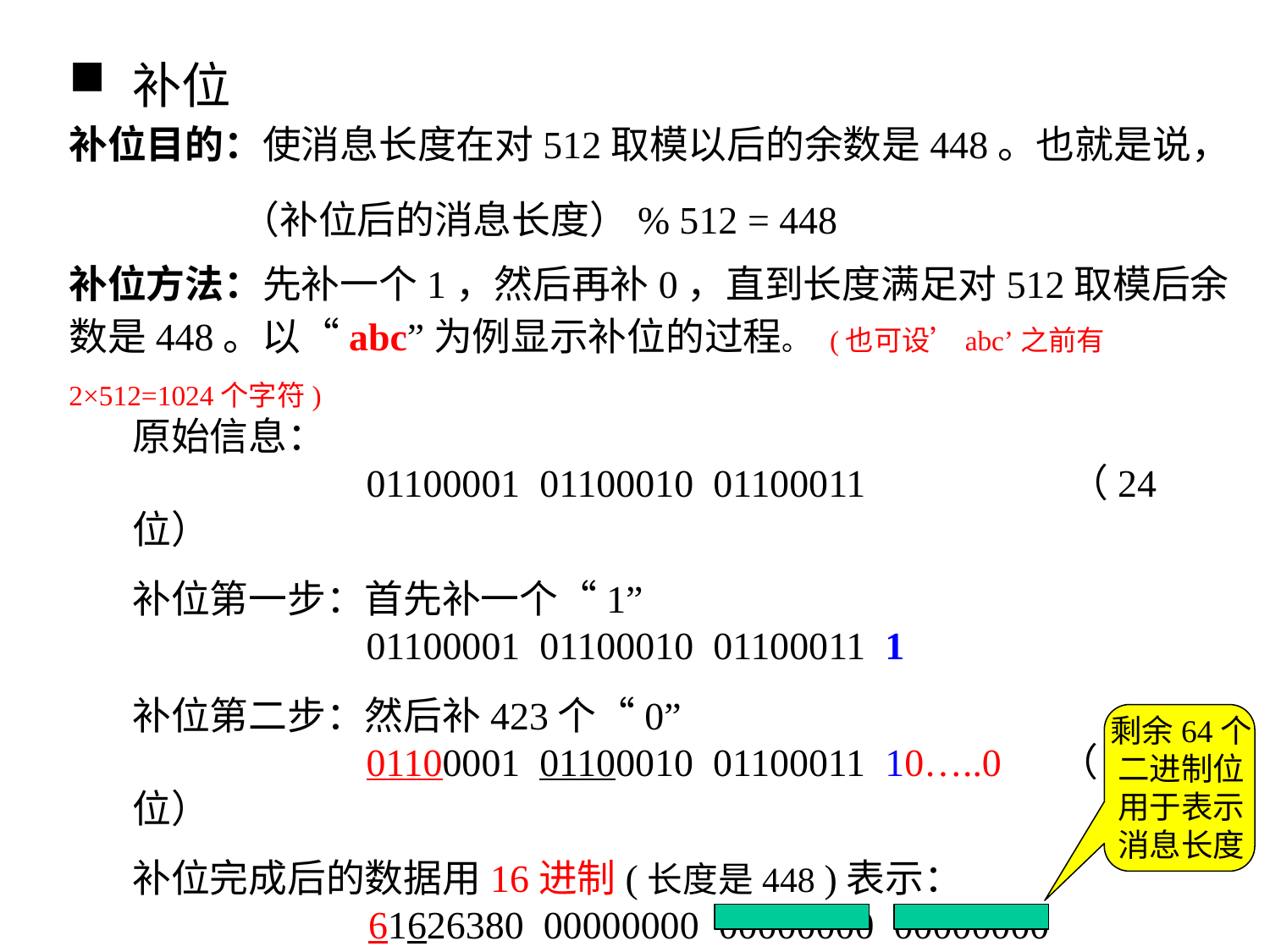

补位
补位目的：使消息长度在对512取模以后的余数是448。也就是说，
                 （补位后的消息长度）% 512 = 448
补位方法：先补一个1，然后再补0，直到长度满足对512取模后余数是448。以“abc”为例显示补位的过程。  (也可设’abc’之前有2×512=1024个字符)
原始信息：
                        01100001  01100010  01100011                    （24位）
补位第一步：首先补一个“1”
                        01100001  01100010  01100011  1
补位第二步：然后补423个“0”
                        01100001  01100010  01100011  10…..0     （448位）
补位完成后的数据用16进制(长度是448 )表示：
61626380  00000000  00000000  00000000
00000000  00000000  00000000  00000000
00000000  00000000  00000000  00000000
00000000  00000000
剩余64个二进制位用于表示消息长度